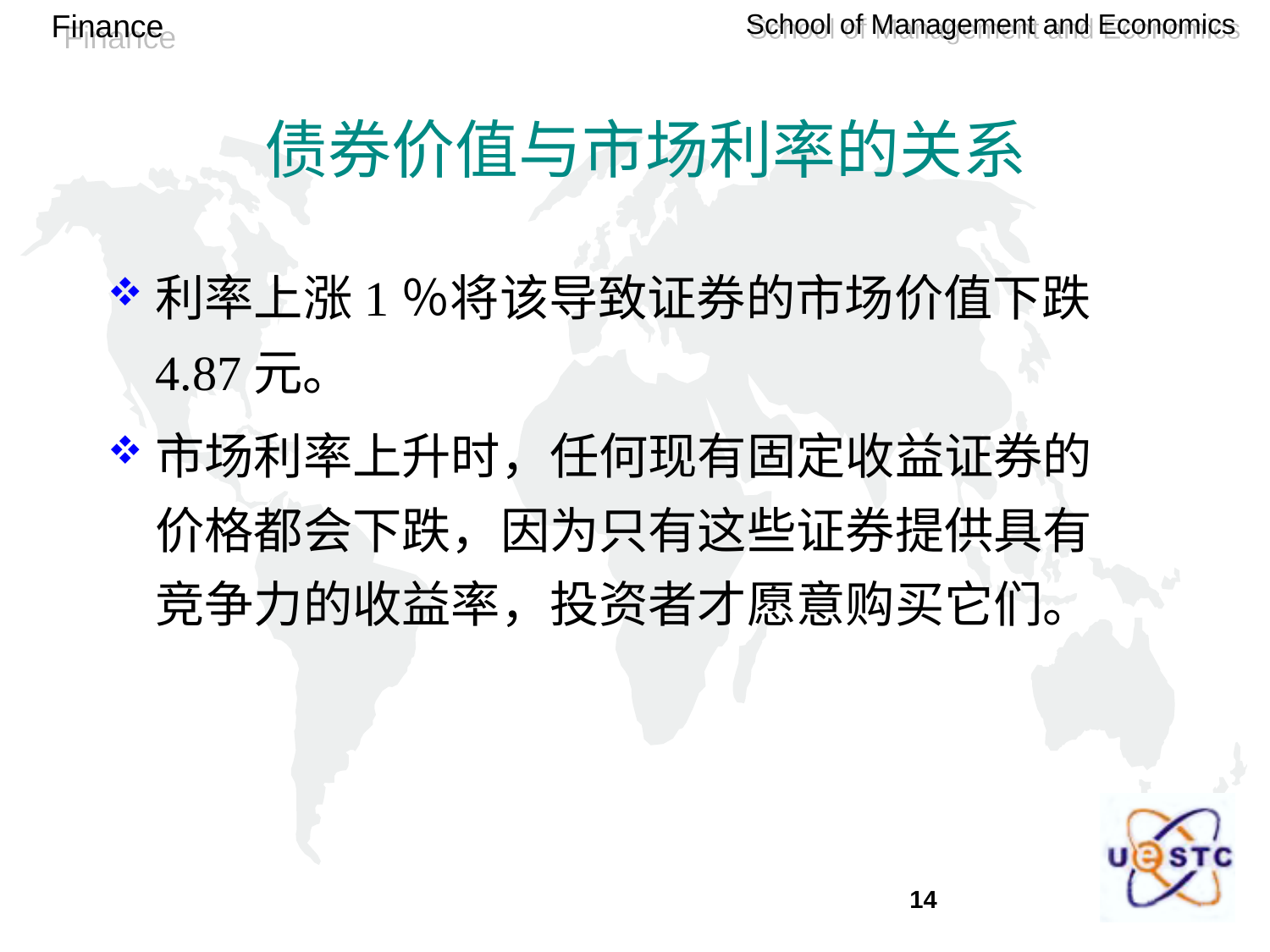

# 债券价值与市场利率的关系
利率上涨1％将该导致证券的市场价值下跌4.87元。
市场利率上升时，任何现有固定收益证券的价格都会下跌，因为只有这些证券提供具有竞争力的收益率，投资者才愿意购买它们。